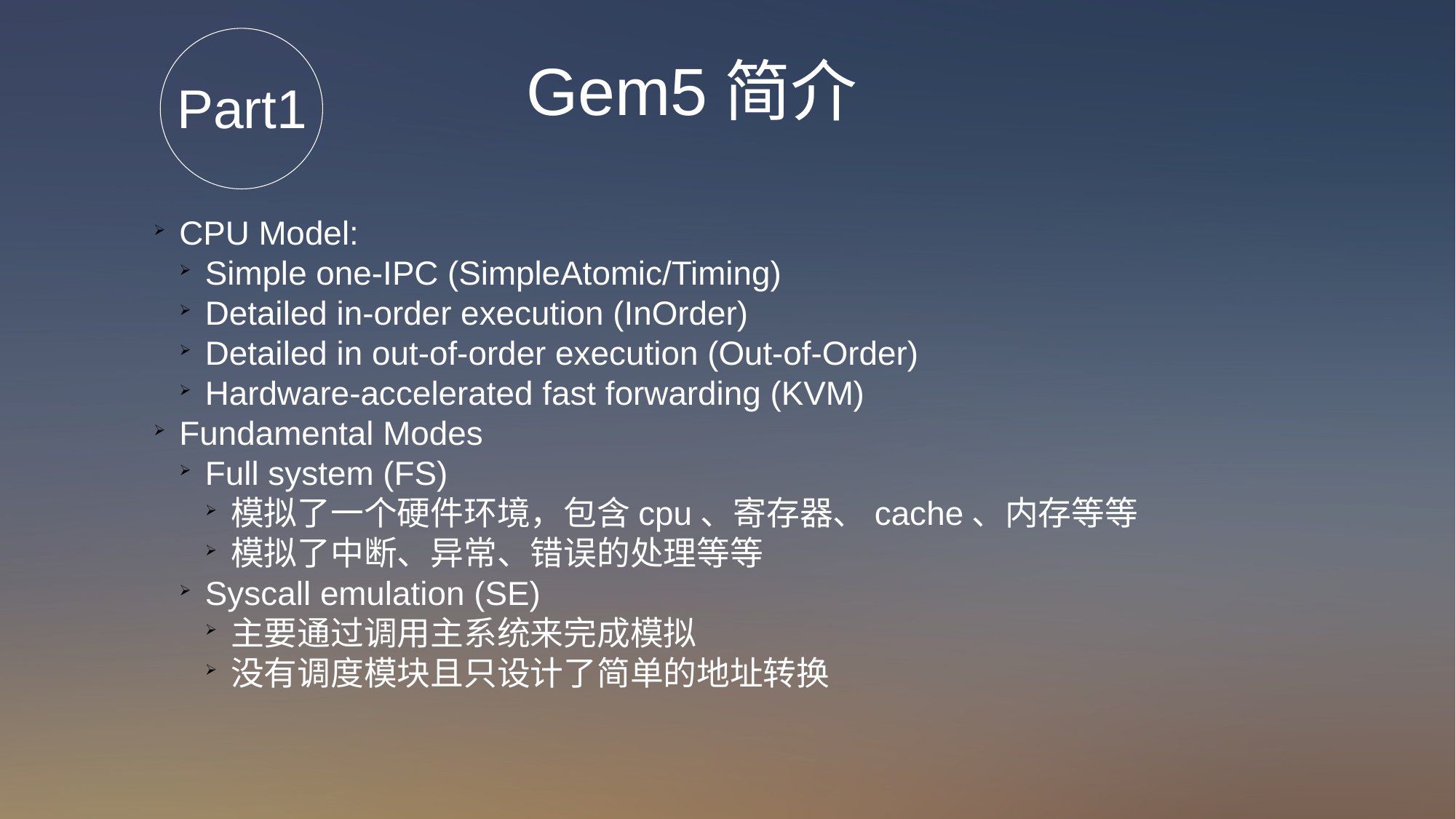

Gem5简介
Part1
CPU Model:
Simple one-IPC (SimpleAtomic/Timing)
Detailed in-order execution (InOrder)
Detailed in out-of-order execution (Out-of-Order)
Hardware-accelerated fast forwarding (KVM)
Fundamental Modes
Full system (FS)
模拟了一个硬件环境，包含cpu、寄存器、cache、内存等等
模拟了中断、异常、错误的处理等等
Syscall emulation (SE)
主要通过调用主系统来完成模拟
没有调度模块且只设计了简单的地址转换